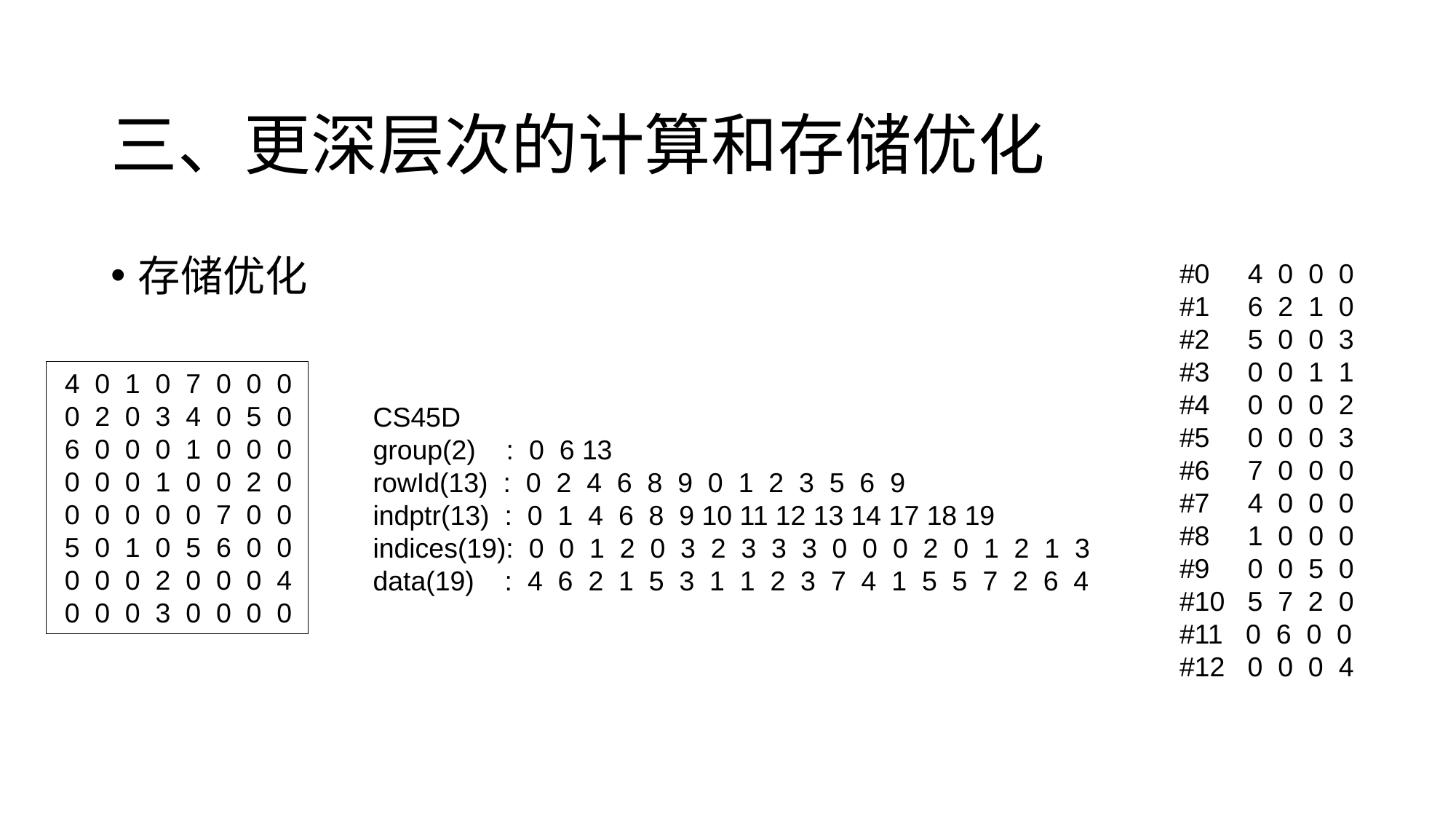

# 三、更深层次的计算和存储优化
存储优化

#0     4  0  0  0
#1     6  2  1  0
#2     5  0  0  3
#3     0  0  1  1
#4     0  0  0  2
#5     0  0  0  3
#6     7  0  0  0
#7     4  0  0  0
#8     1  0  0  0
#9     0  0  5  0
#10   5  7  2  0
#11   0  6  0  0
#12   0  0  0  4
 4  0  1  0  7  0  0  0
 0  2  0  3  4  0  5  0
 6  0  0  0  1  0  0  0
 0  0  0  1  0  0  2  0
 0  0  0  0  0  7  0  0
 5  0  1  0  5  6  0  0
 0  0  0  2  0  0  0  4
 0  0  0  3  0  0  0  0
CS45D
group(2)    :  0  6 13
rowId(13)  :  0  2  4  6  8  9  0  1  2  3  5  6  9
indptr(13)  :  0  1  4  6  8  9 10 11 12 13 14 17 18 19
indices(19):  0  0  1  2  0  3  2  3  3  3  0  0  0  2  0  1  2  1  3
data(19)    :  4  6  2  1  5  3  1  1  2  3  7  4  1  5  5  7  2  6  4